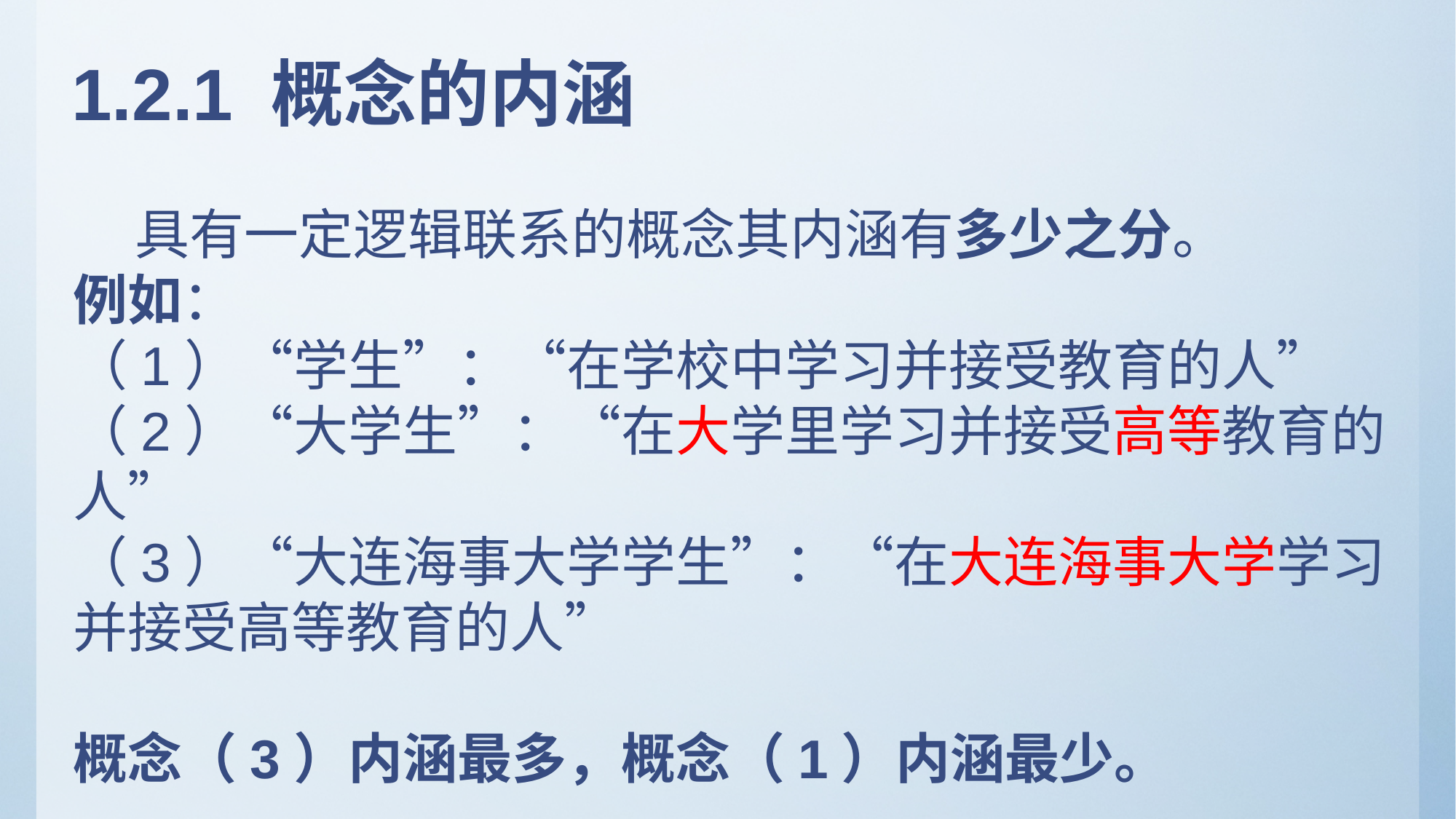

# 1.2.1 概念的内涵
    具有一定逻辑联系的概念其内涵有多少之分。
例如：
（1）“学生”：“在学校中学习并接受教育的人”
（2）“大学生”：“在大学里学习并接受高等教育的人”
（3）“大连海事大学学生”：“在大连海事大学学习并接受高等教育的人”

概念（3）内涵最多，概念（1）内涵最少。